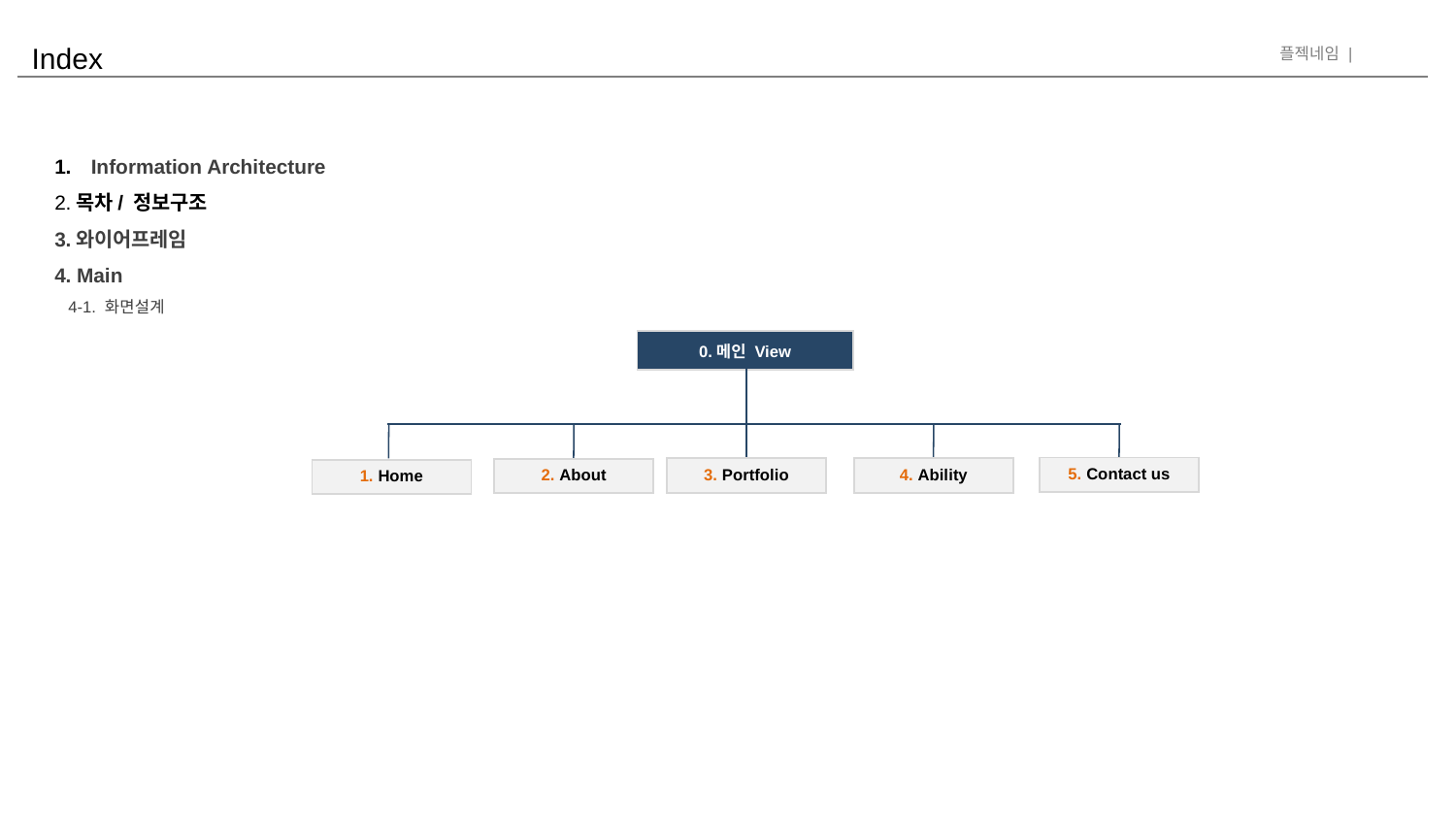

# Index
Information Architecture
2.목차/ 정보구조
3.와이어프레임
4. Main
   4-1. 화면설계

| 0.메인 View |
| --- |
| 5. Contact us |
| --- |
| 3. Portfolio |
| --- |
| 4. Ability |
| --- |
| 2. About |
| --- |
| 1. Home |
| --- |